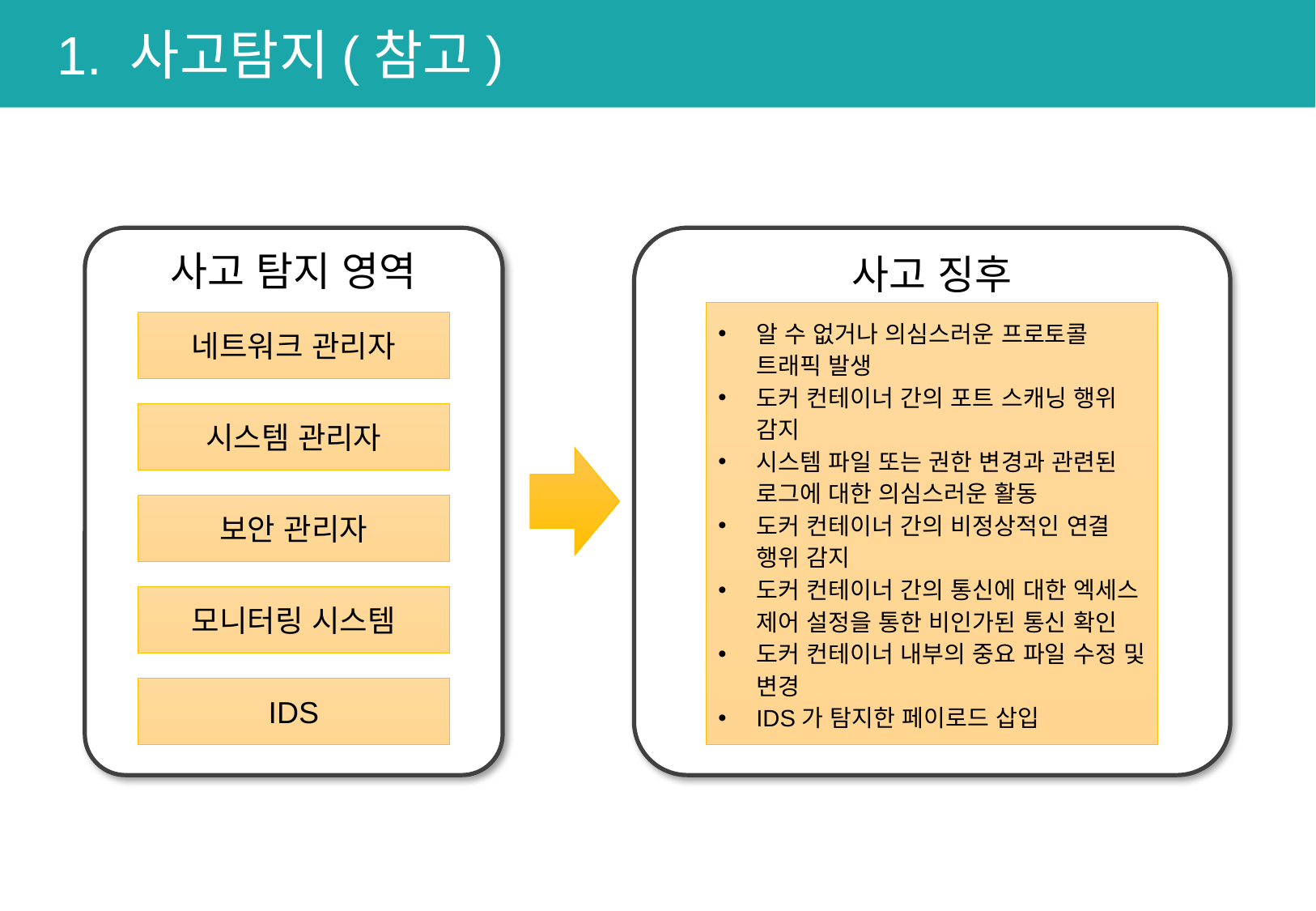

# 1. 사고탐지(참고)
사고 탐지 영역
사고 징후
알 수 없거나 의심스러운 프로토콜 트래픽 발생
도커 컨테이너 간의 포트 스캐닝 행위 감지
시스템 파일 또는 권한 변경과 관련된 로그에 대한 의심스러운 활동
도커 컨테이너 간의 비정상적인 연결 행위 감지
도커 컨테이너 간의 통신에 대한 엑세스 제어 설정을 통한 비인가된 통신 확인
도커 컨테이너 내부의 중요 파일 수정 및 변경
IDS가 탐지한 페이로드 삽입
네트워크 관리자
시스템 관리자

보안 관리자
모니터링 시스템
IDS